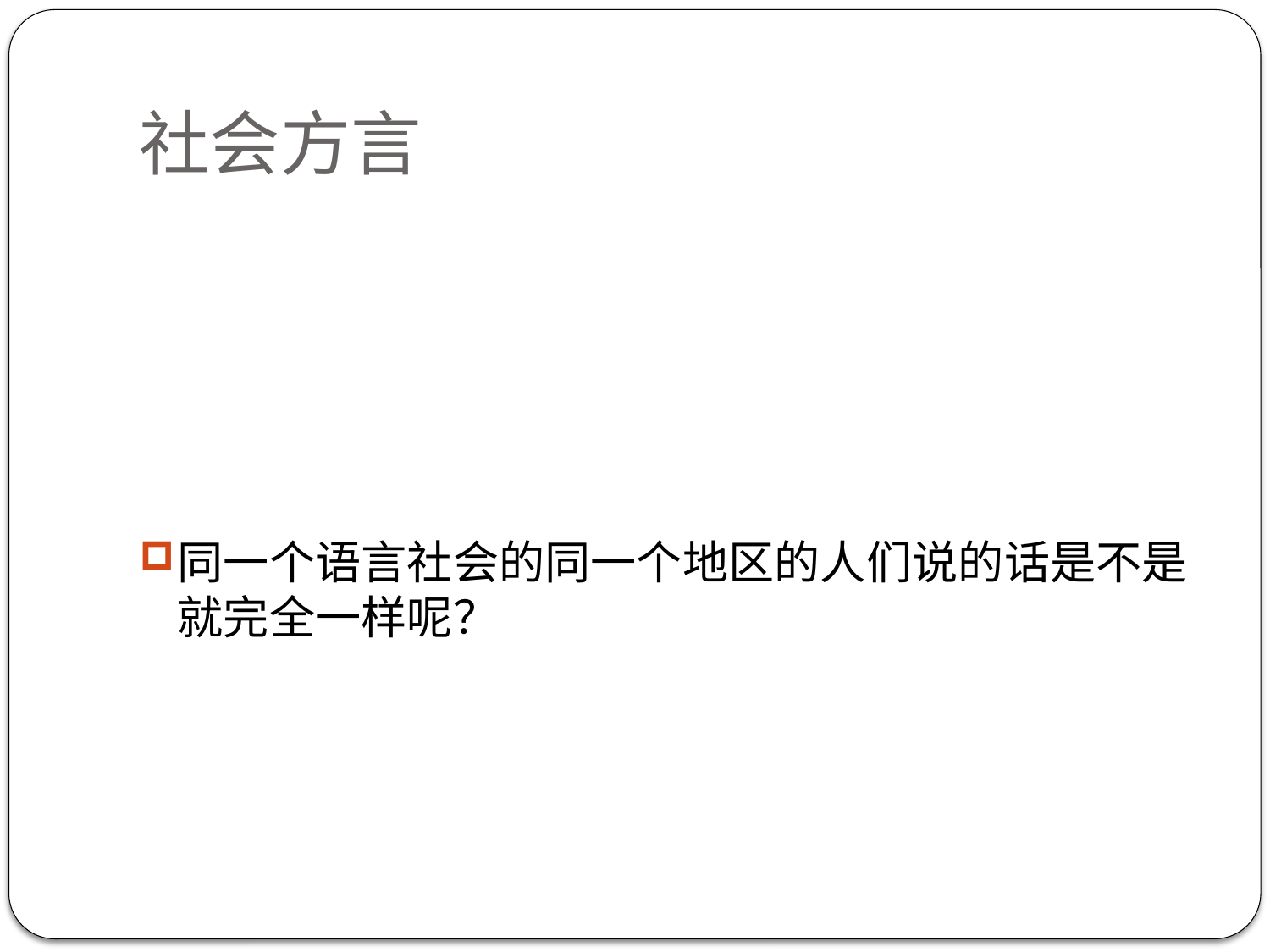

# 社会方言

同一个语言社会的同一个地区的人们说的话是不是就完全一样呢？